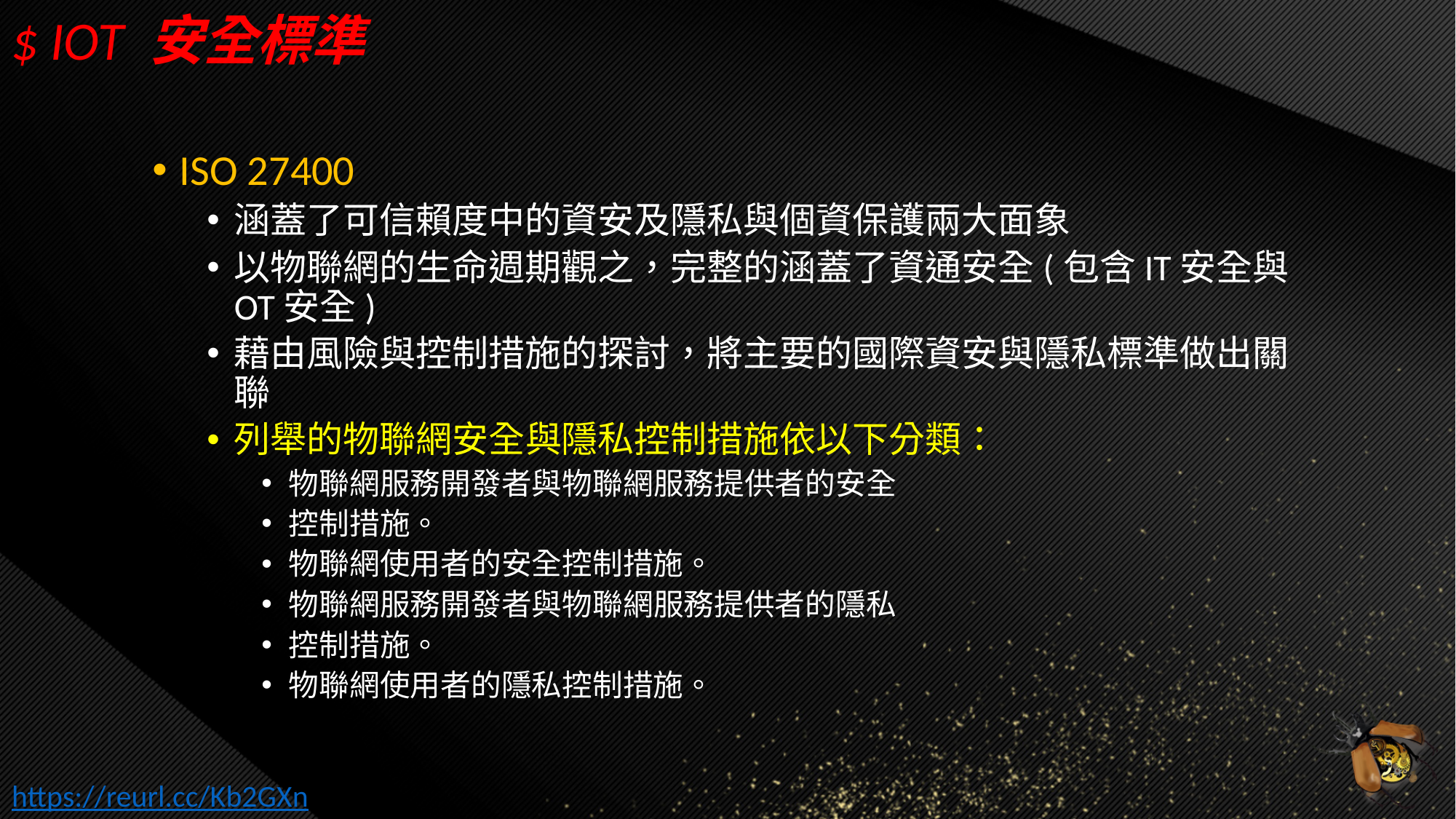

# $ IOT 安全標準
ISO 27400
涵蓋了可信賴度中的資安及隱私與個資保護兩大面象
以物聯網的生命週期觀之，完整的涵蓋了資通安全(包含IT安全與OT安全)
藉由風險與控制措施的探討，將主要的國際資安與隱私標準做出關聯
列舉的物聯網安全與隱私控制措施依以下分類：
物聯網服務開發者與物聯網服務提供者的安全
控制措施。
物聯網使用者的安全控制措施。
物聯網服務開發者與物聯網服務提供者的隱私
控制措施。
物聯網使用者的隱私控制措施。
https://reurl.cc/Kb2GXn